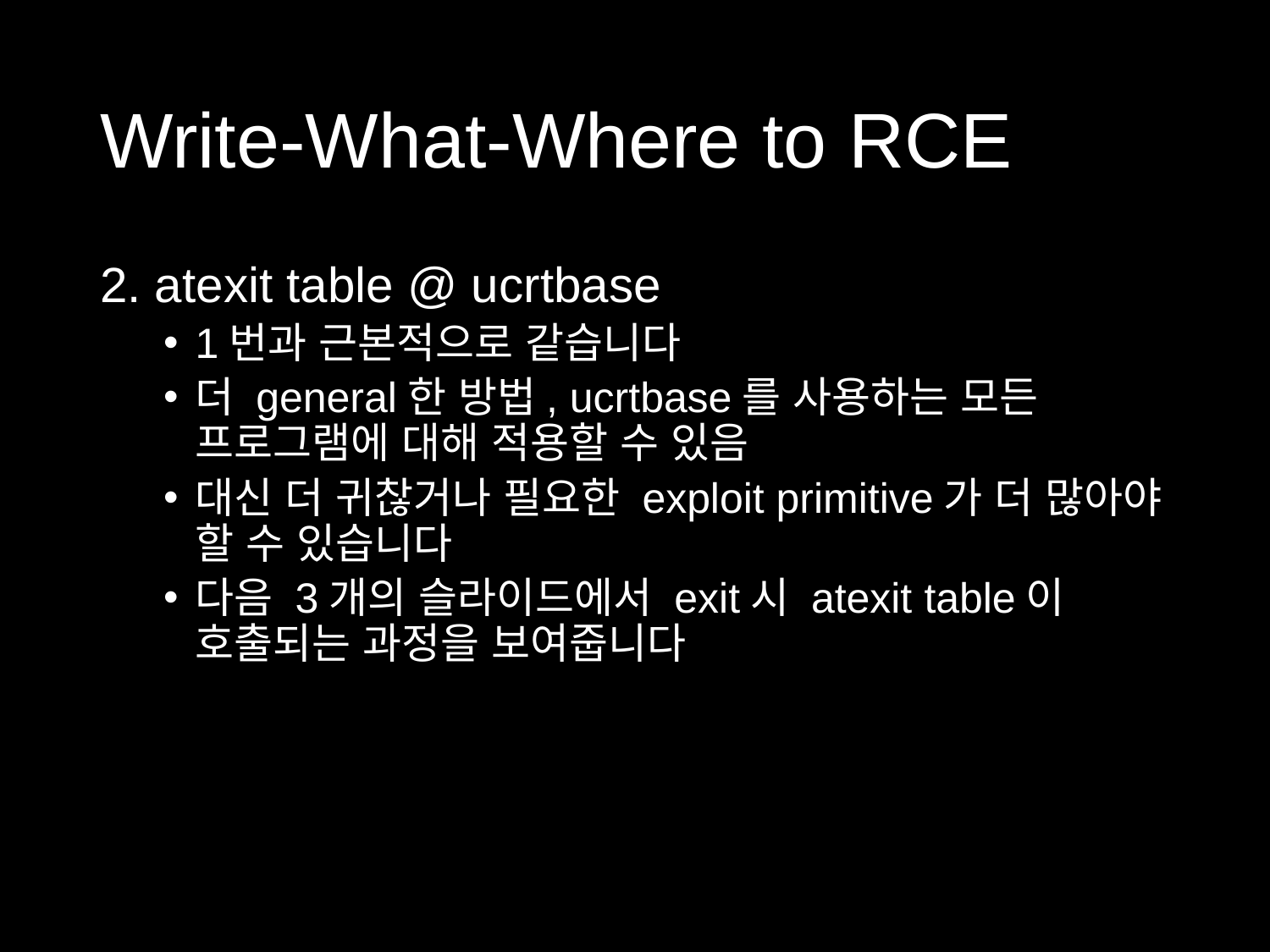

# Write-What-Where to RCE
2. atexit table @ ucrtbase
1번과 근본적으로 같습니다
더 general한 방법, ucrtbase를 사용하는 모든 프로그램에 대해 적용할 수 있음
대신 더 귀찮거나 필요한 exploit primitive가 더 많아야 할 수 있습니다
다음 3개의 슬라이드에서 exit시 atexit table이 호출되는 과정을 보여줍니다